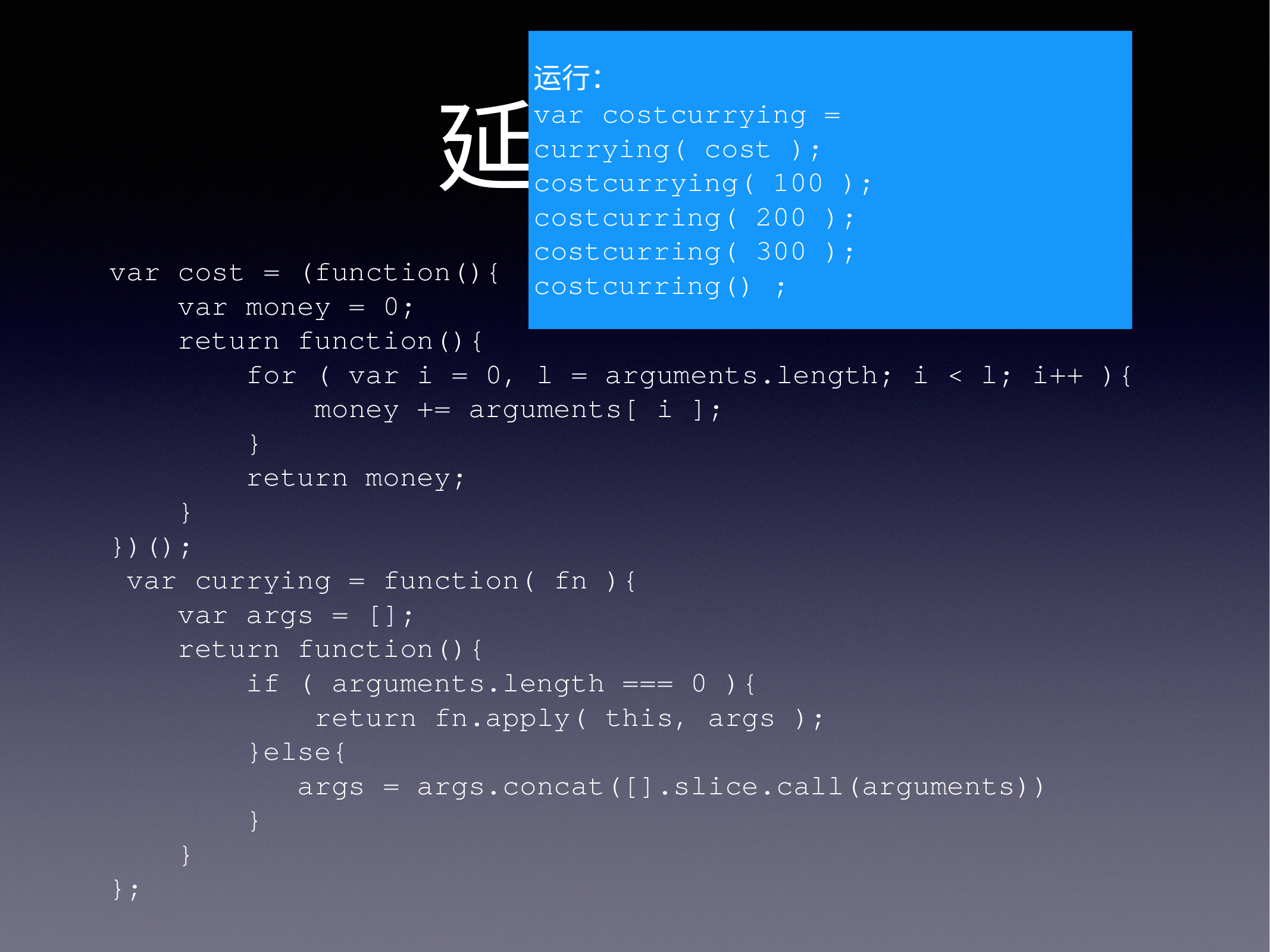

运行：
var costcurrying = currying( cost );
costcurrying( 100 );
costcurring( 200 );
costcurring( 300 );
costcurring() ;
# 延迟返回

    var cost = (function(){
        var money = 0;
        return function(){
            for ( var i = 0, l = arguments.length; i < l; i++ ){
                money += arguments[ i ];
            }
            return money;
        }
    })();
     var currying = function( fn ){
        var args = [];
        return function(){
            if ( arguments.length === 0 ){
                return fn.apply( this, args );
            }else{
               args = args.concat([].slice.call(arguments))
            }
        }
    };